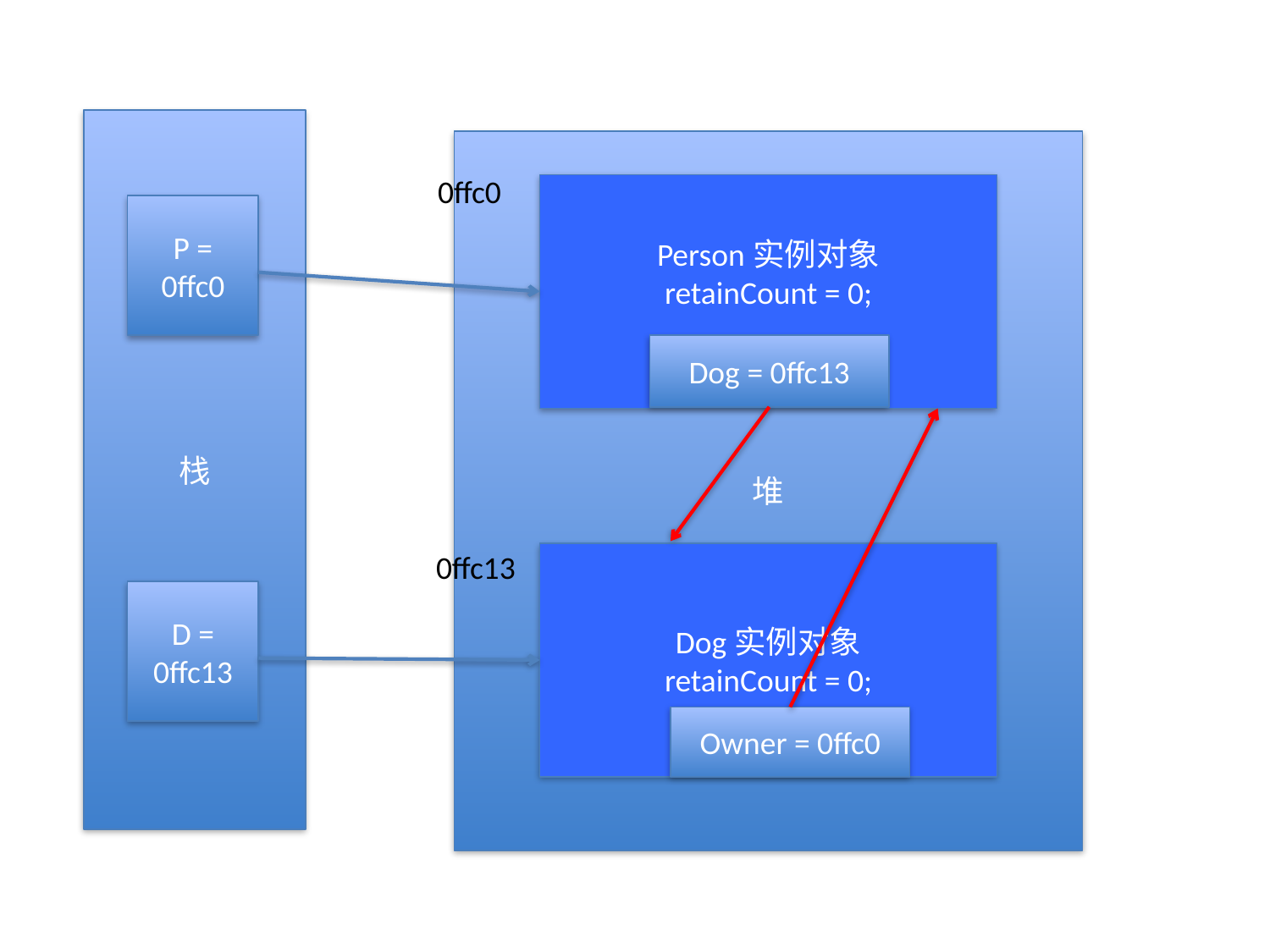

栈
堆
0ffc0
Person实例对象
retainCount = 0;

P = 0ffc0
Dog = 0ffc13
0ffc13
Dog实例对象
retainCount = 0;
D = 0ffc13
Owner = 0ffc0